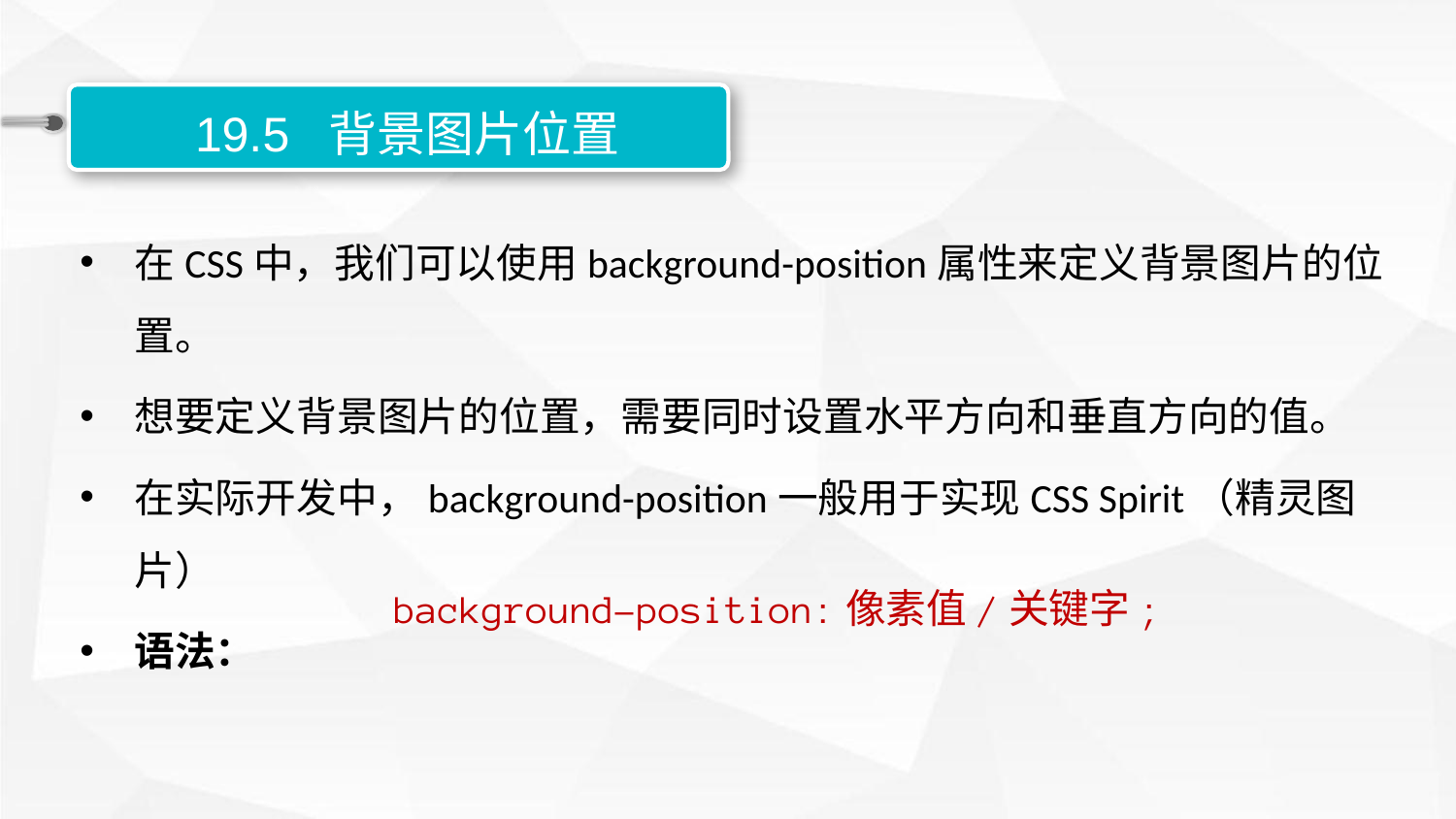

19.5  背景图片位置

在CSS中，我们可以使用background-position属性来定义背景图片的位置。
想要定义背景图片的位置，需要同时设置水平方向和垂直方向的值。
在实际开发中，background-position一般用于实现CSS Spirit（精灵图片）
语法：
background-position:像素值/关键字;